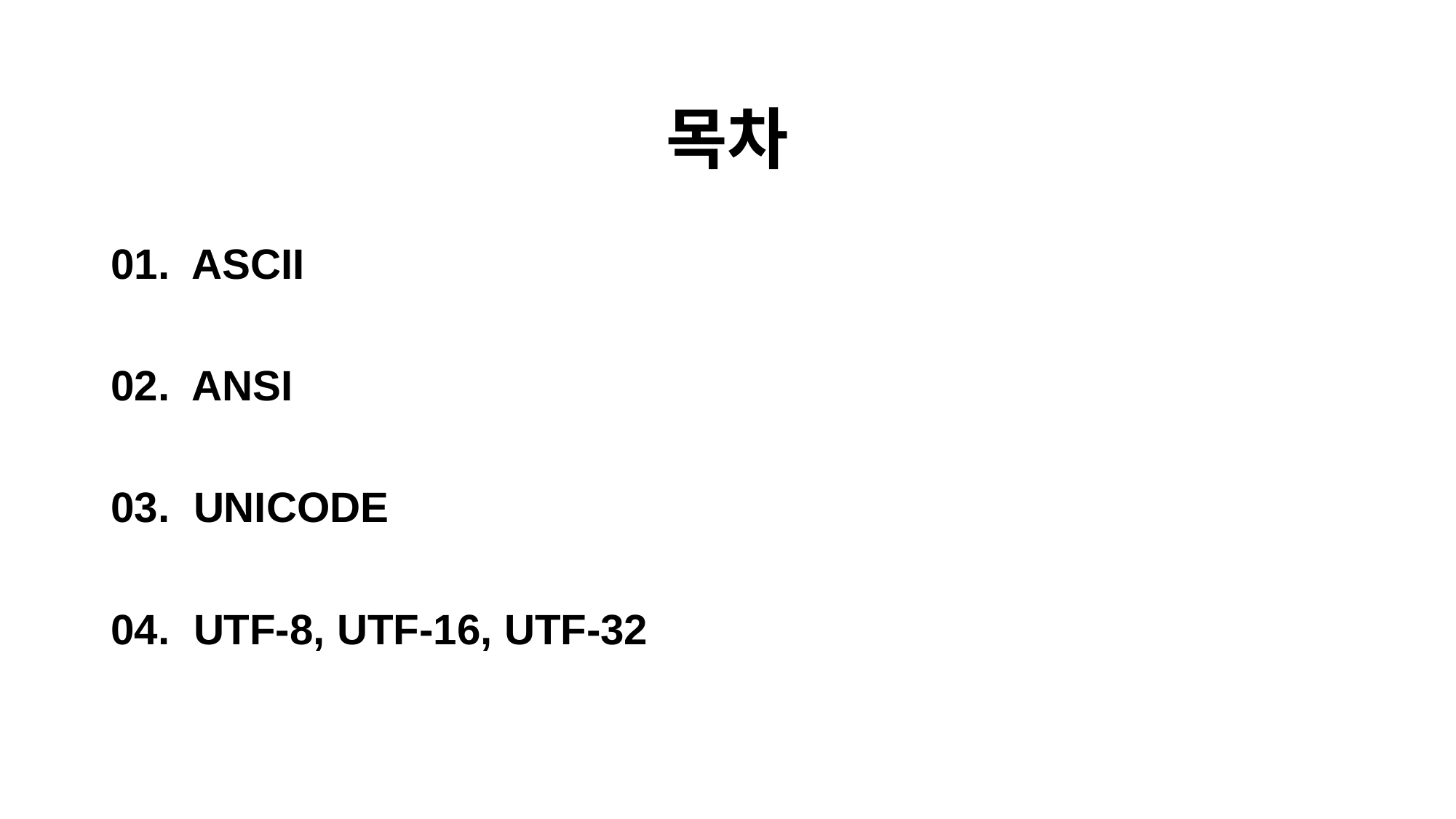

목차
01.  ASCII

02.  ANSI

03.  UNICODE

04.  UTF-8, UTF-16, UTF-32